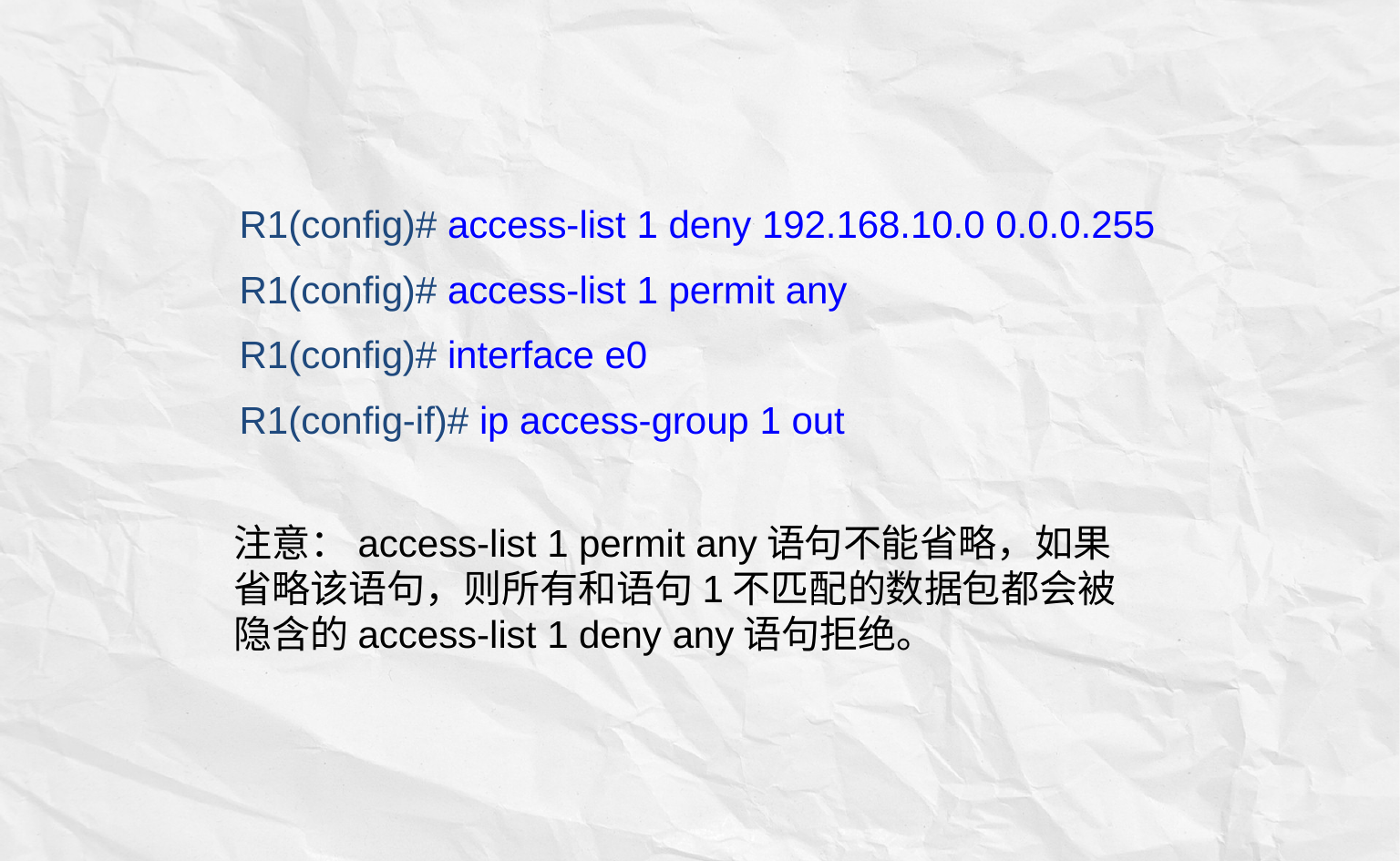

R1(config)# access-list 1 deny 192.168.10.0 0.0.0.255
R1(config)# access-list 1 permit any
R1(config)# interface e0
R1(config-if)# ip access-group 1 out
注意：access-list 1 permit any语句不能省略，如果省略该语句，则所有和语句1不匹配的数据包都会被隐含的access-list 1 deny any语句拒绝。

47